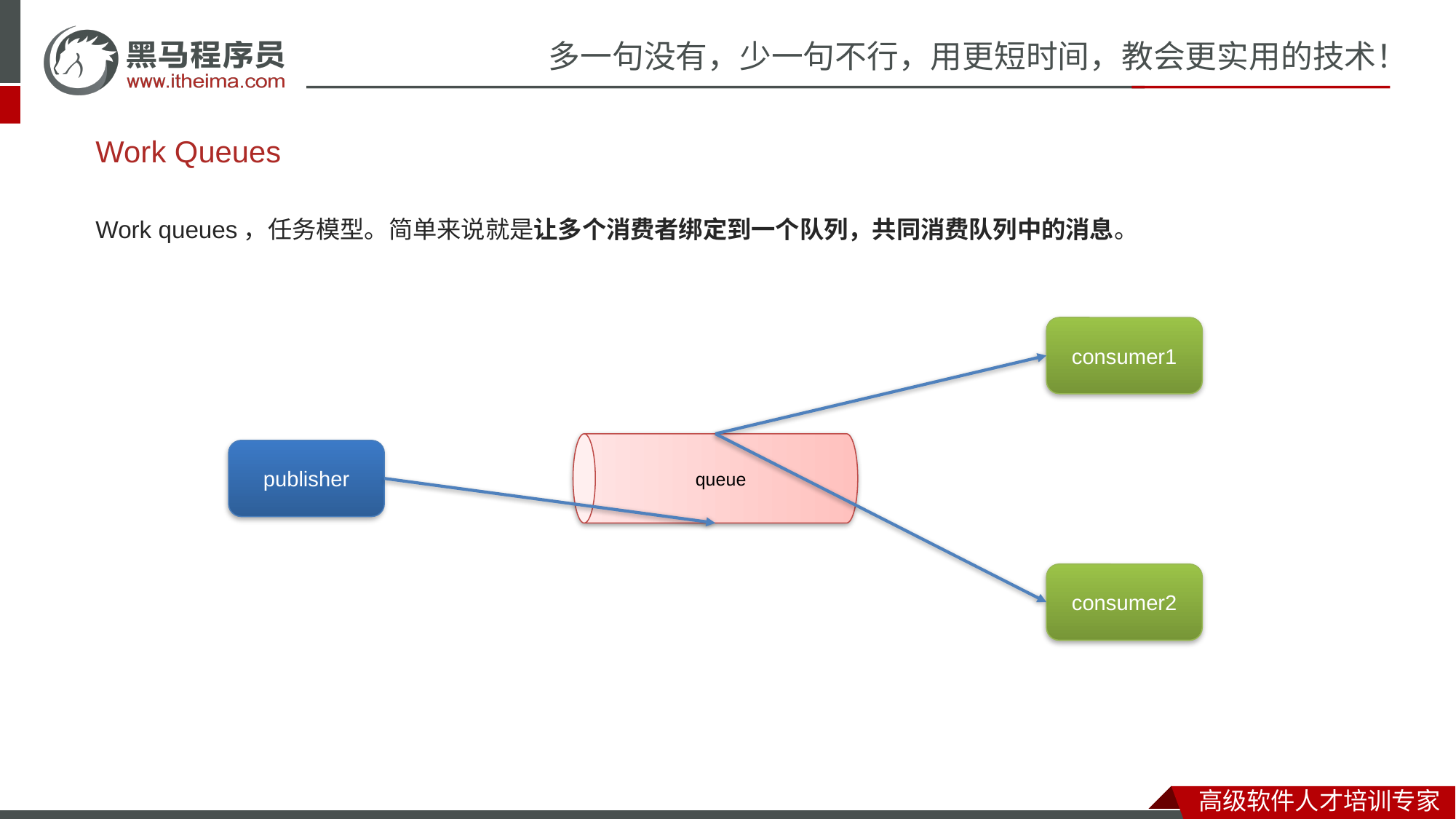

# Work Queues
Work queues，任务模型。简单来说就是让多个消费者绑定到一个队列，共同消费队列中的消息。
consumer1
queue
publisher
consumer2